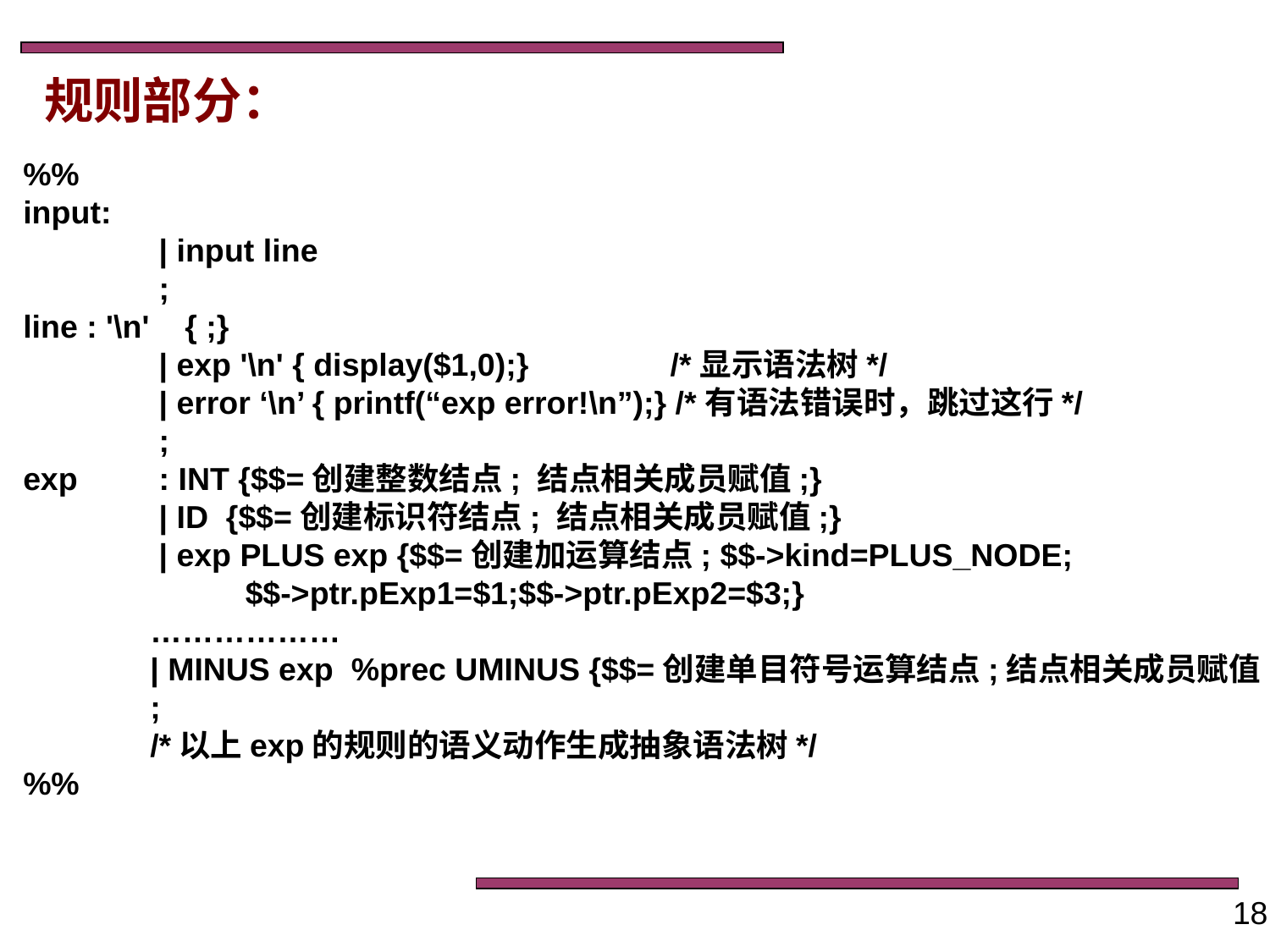

规则部分：
%%
input:
	 | input line
	 ;
line : '\n'    { ;}
	 | exp '\n' { display($1,0);}                /*显示语法树*/
	 | error ‘\n’ { printf(“exp error!\n”);} /*有语法错误时，跳过这行*/
	 ;
exp	 : INT {$$=创建整数结点; 结点相关成员赋值;}
	 | ID  {$$=创建标识符结点; 结点相关成员赋值;}
	 | exp PLUS exp {$$=创建加运算结点; $$->kind=PLUS_NODE;
                         $$->ptr.pExp1=$1;$$->ptr.pExp2=$3;}
	………………
	| MINUS exp  %prec UMINUS {$$=创建单目符号运算结点;结点相关成员赋值;}
	;
	/*以上exp的规则的语义动作生成抽象语法树*/
%%
18